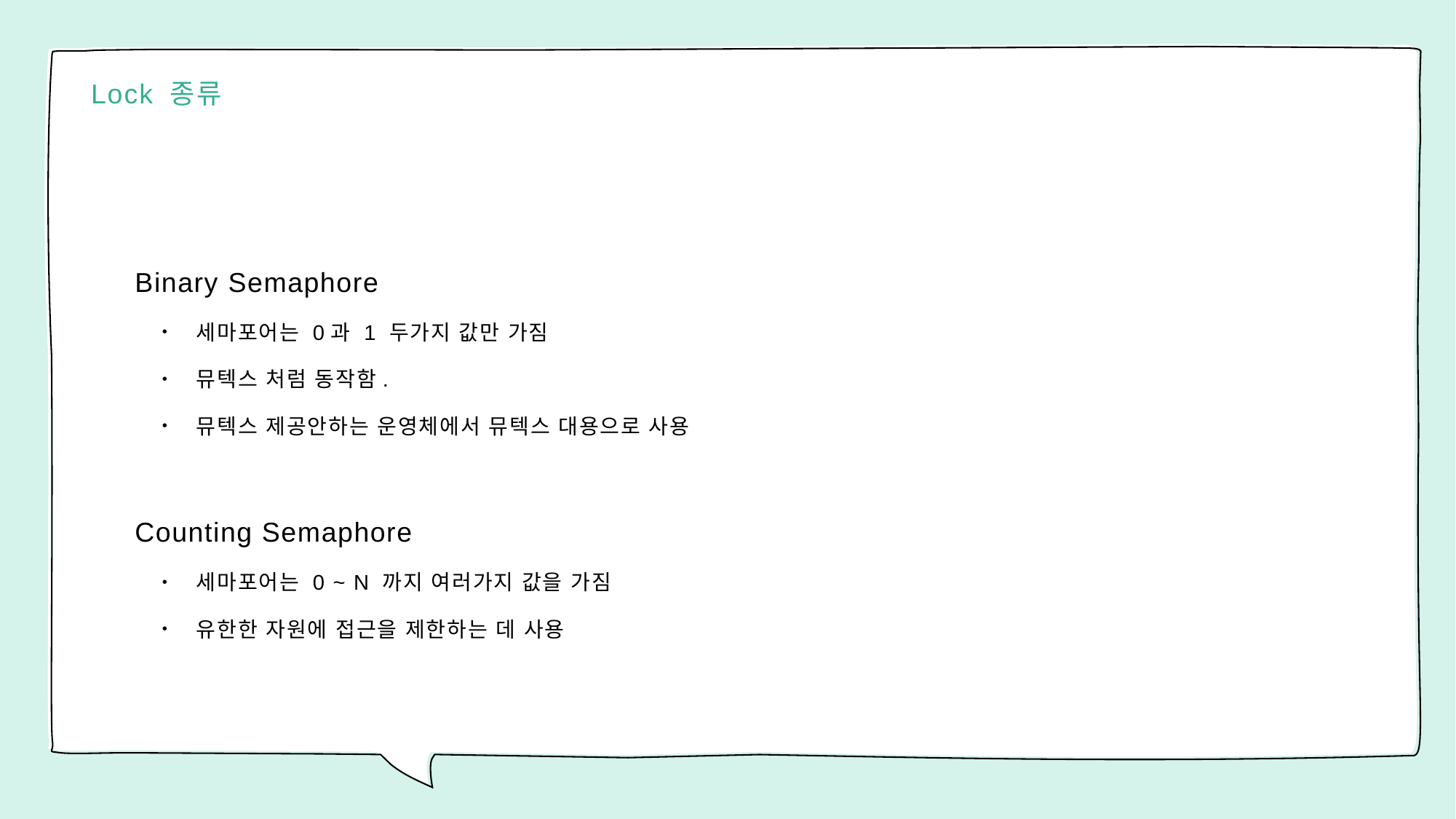

# Lock 종류
Binary Semaphore
세마포어는 0과 1 두가지 값만 가짐
뮤텍스 처럼 동작함.
뮤텍스 제공안하는 운영체에서 뮤텍스 대용으로 사용

Counting Semaphore
세마포어는 0 ~ N 까지 여러가지 값을 가짐
유한한 자원에 접근을 제한하는 데 사용